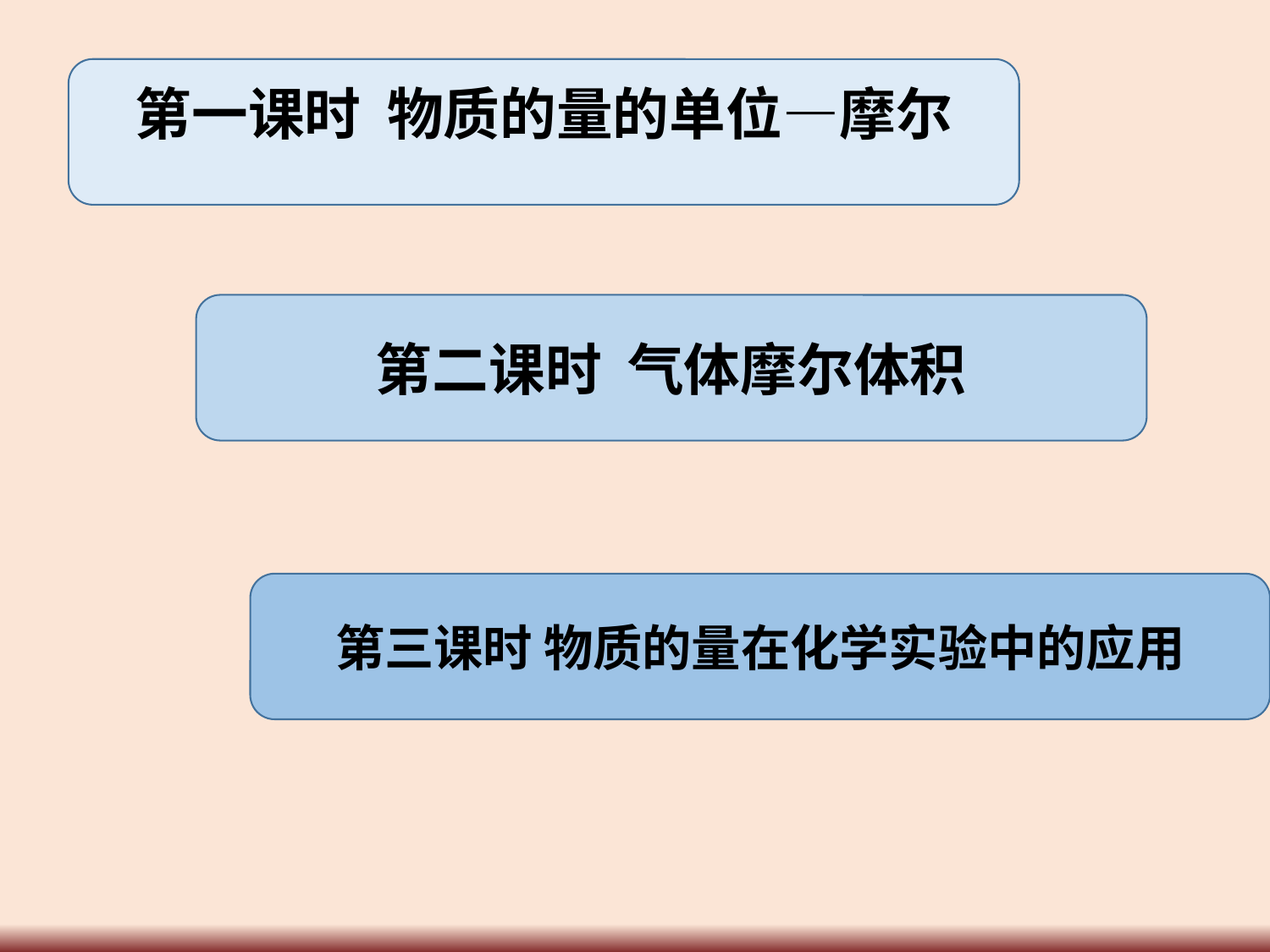

第一课时  物质的量的单位—摩尔

第二课时  气体摩尔体积
第三课时 物质的量在化学实验中的应用